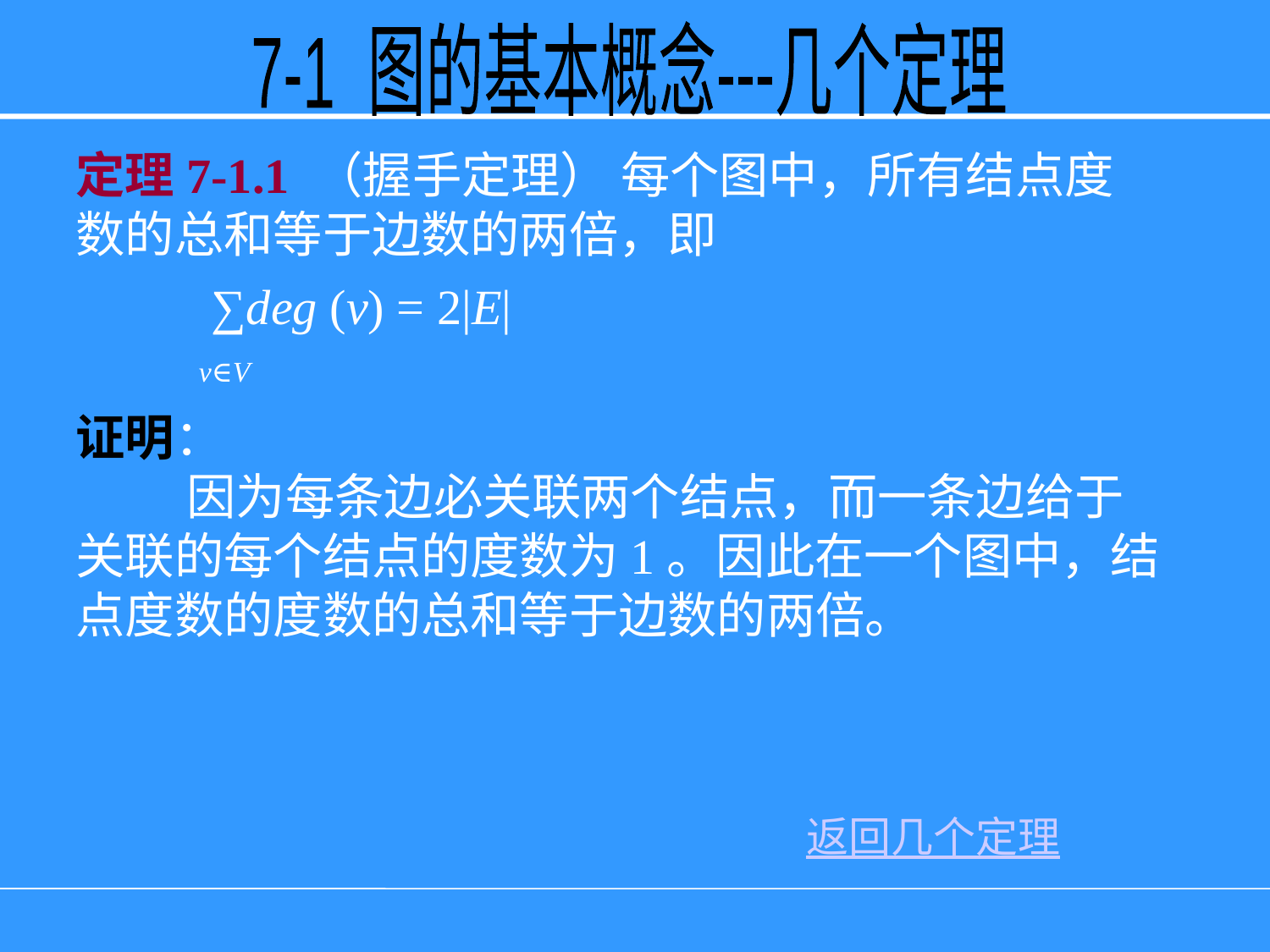

7-1  图的基本概念---几个定理

定理7-1.1 （握手定理） 每个图中，所有结点度数的总和等于边数的两倍，即
           ∑deg (v) = 2|E|
          v∈V
证明：
         因为每条边必关联两个结点，而一条边给于
关联的每个结点的度数为1。因此在一个图中，结
点度数的度数的总和等于边数的两倍。
返回几个定理